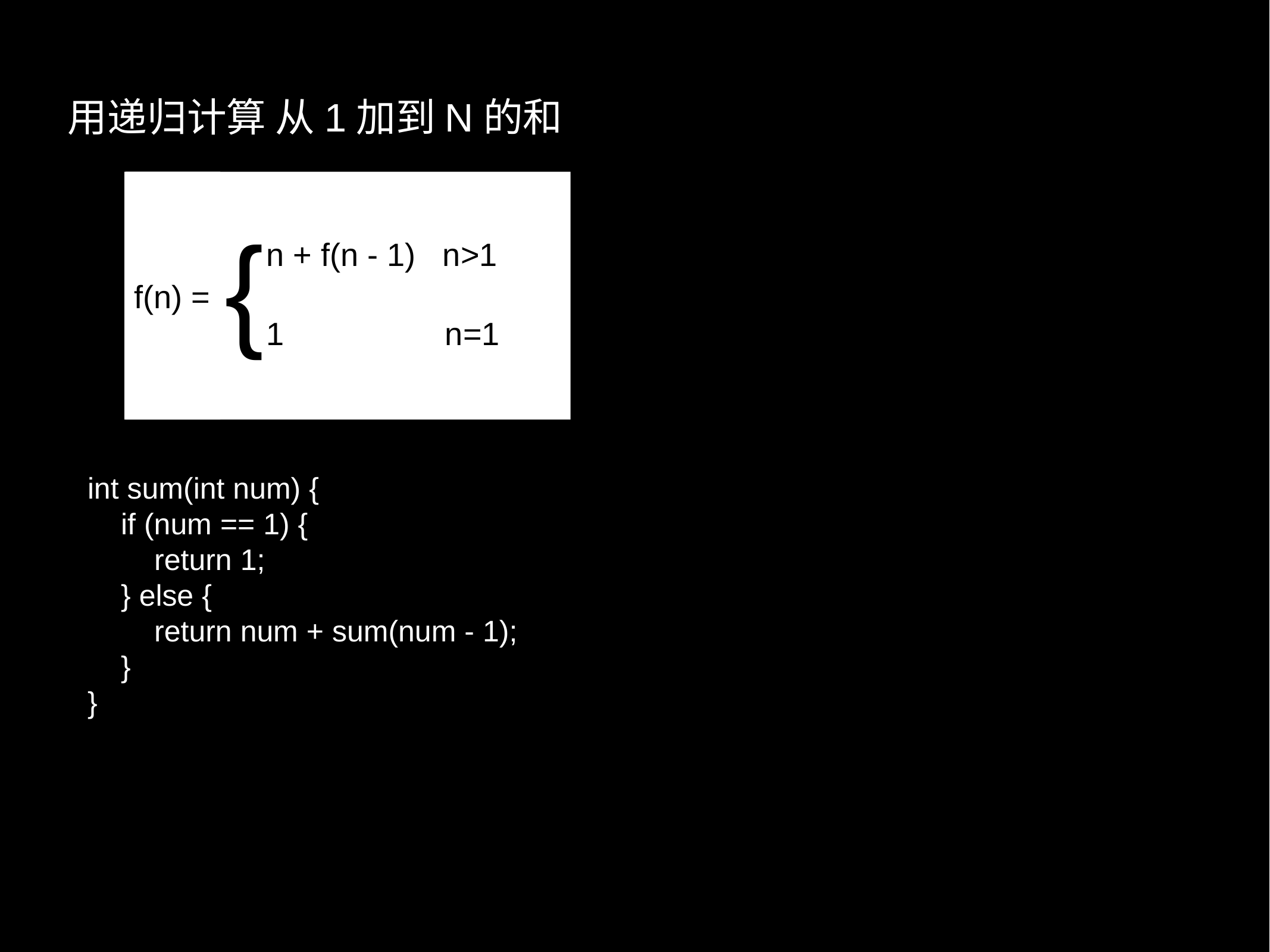

用递归计算 从1加到N的和
f(n) =

{
n + f(n - 1)   n>1
1                  n=1
int sum(int num) {
    if (num == 1) {
        return 1;
    } else {
        return num + sum(num - 1);
    }
}